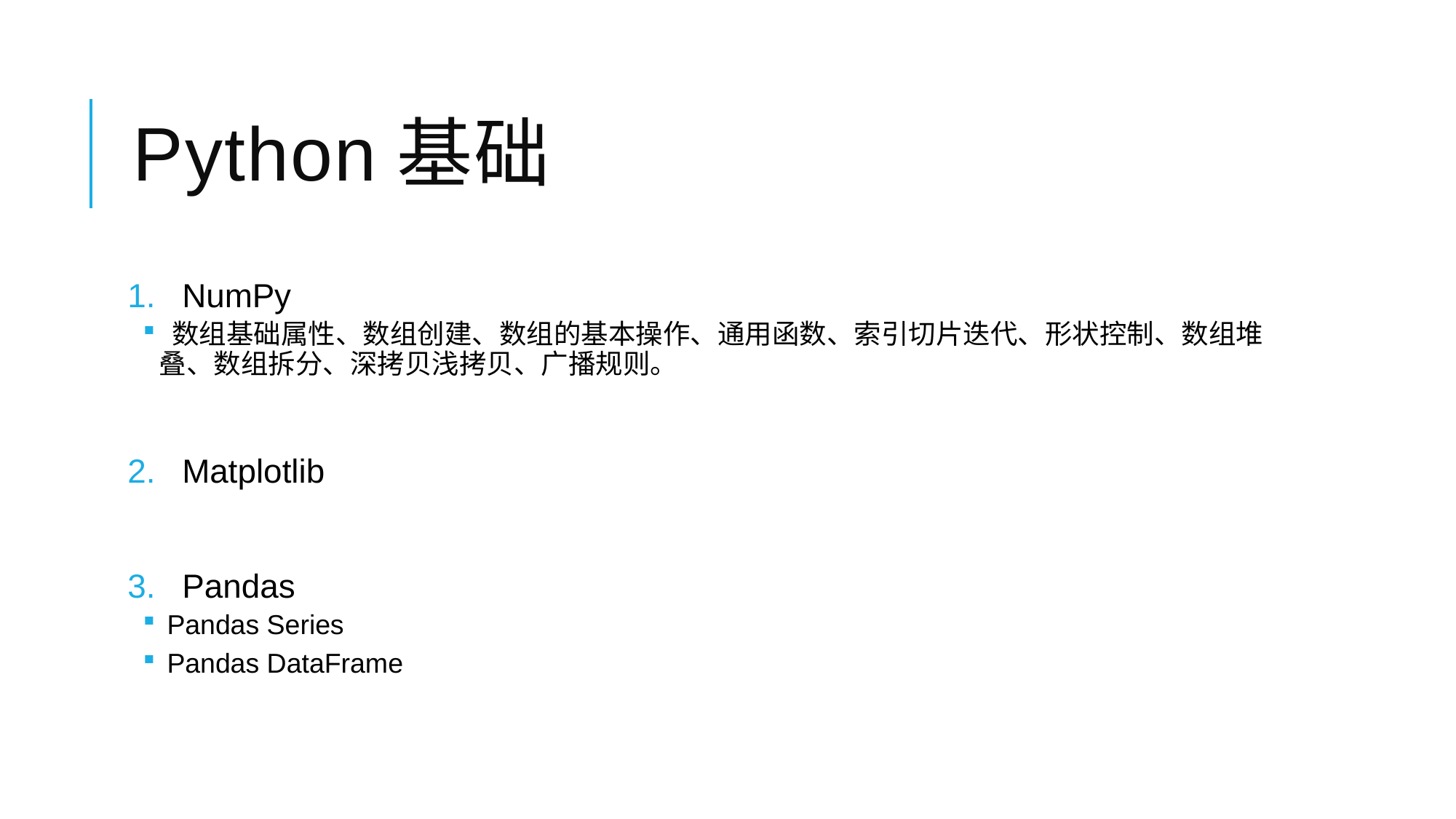

# Python基础
NumPy
 数组基础属性、数组创建、数组的基本操作、通用函数、索引切片迭代、形状控制、数组堆叠、数组拆分、深拷贝浅拷贝、广播规则。

Matplotlib

Pandas
 Pandas Series
 Pandas DataFrame